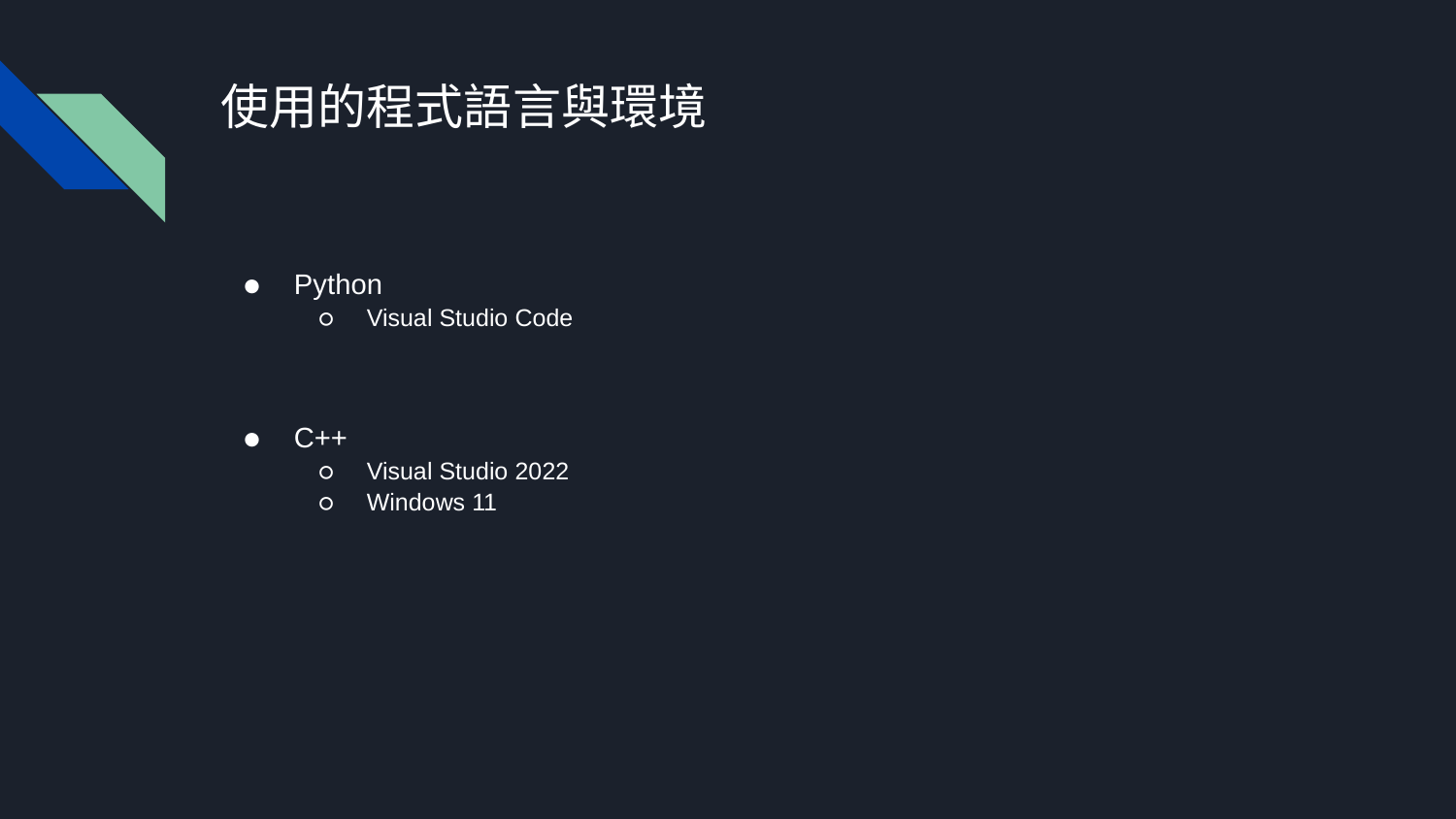

# 使用的程式語言與環境
Python
Visual Studio Code

C++
Visual Studio 2022
Windows 11